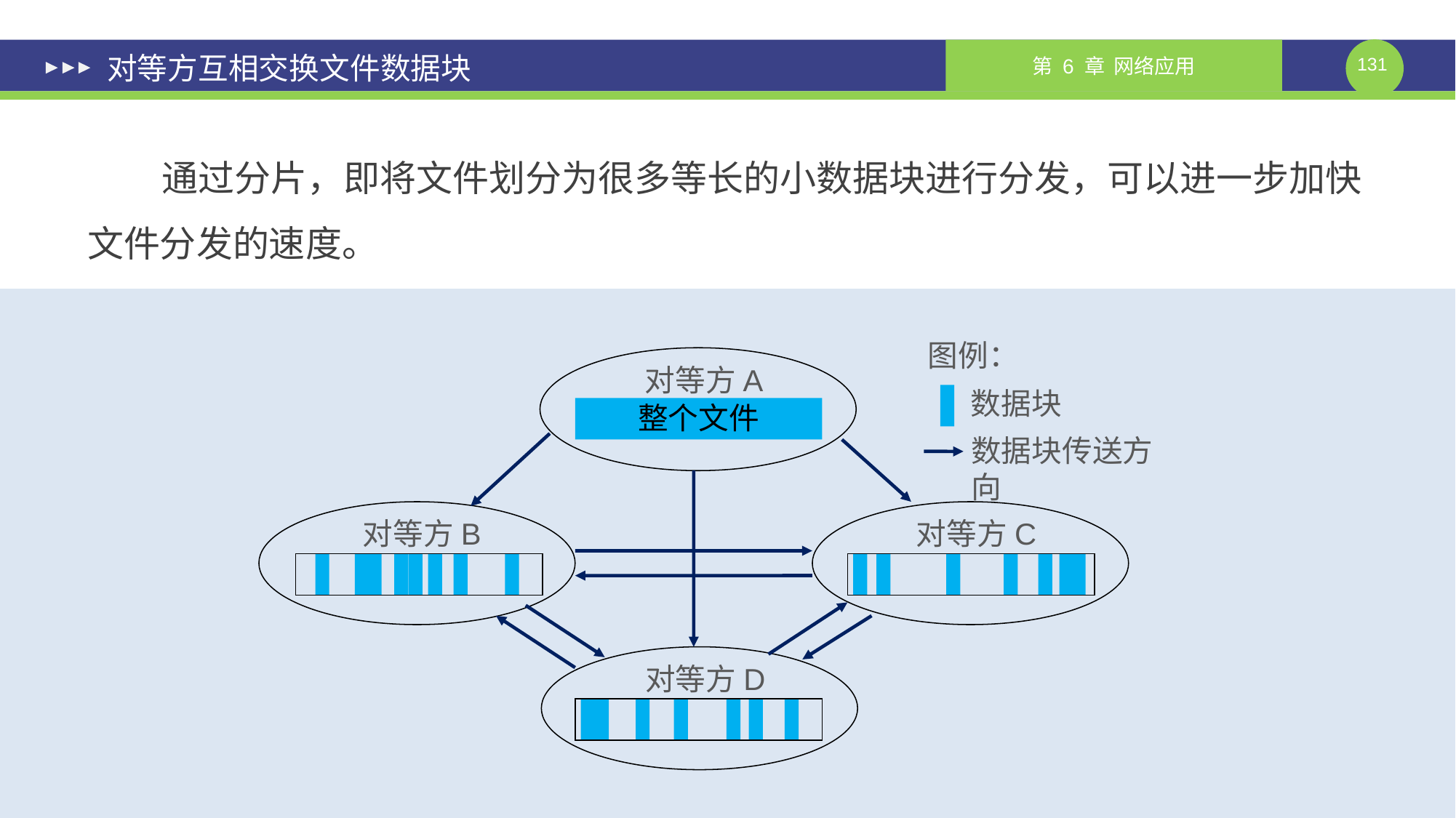

# 对等方互相交换文件数据块
通过分片，即将文件划分为很多等长的小数据块进行分发，可以进一步加快文件分发的速度。

图例：

对等方A
数据块

整个文件

数据块传送方向

对等方B

对等方C

对等方D